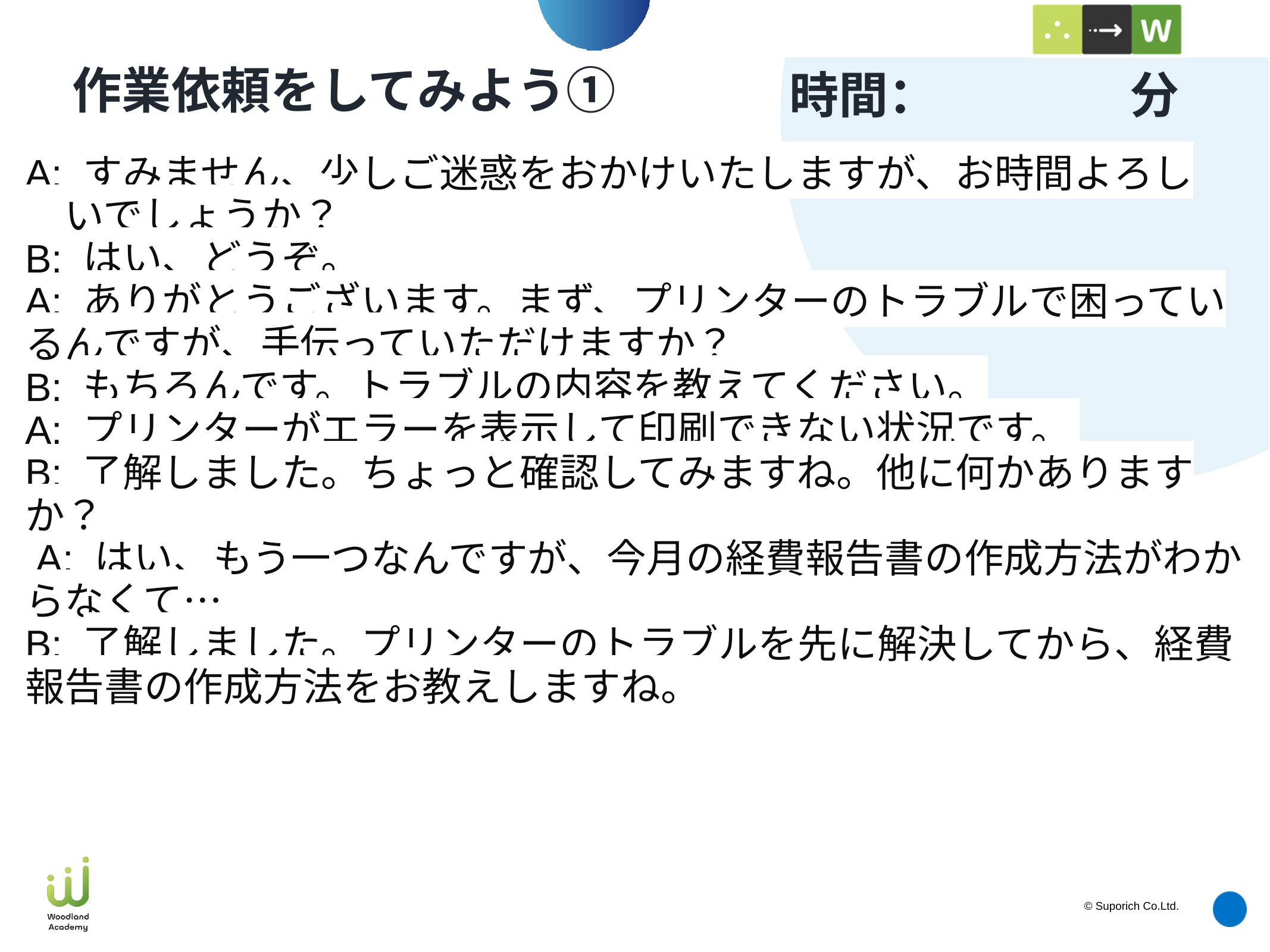

# 作業依頼をしてみよう①
A: すみません、少しご迷惑をおかけいたしますが、お時間よろし
　いでしょうか？
B: はい、どうぞ。
A: ありがとうございます。まず、プリンターのトラブルで困っているんですが、手伝っていただけますか？
B: もちろんです。トラブルの内容を教えてください。
A: プリンターがエラーを表示して印刷できない状況です。
B: 了解しました。ちょっと確認してみますね。他に何かありますか？
 A: はい、もう一つなんですが、今月の経費報告書の作成方法がわからなくて…
B: 了解しました。プリンターのトラブルを先に解決してから、経費報告書の作成方法をお教えしますね。